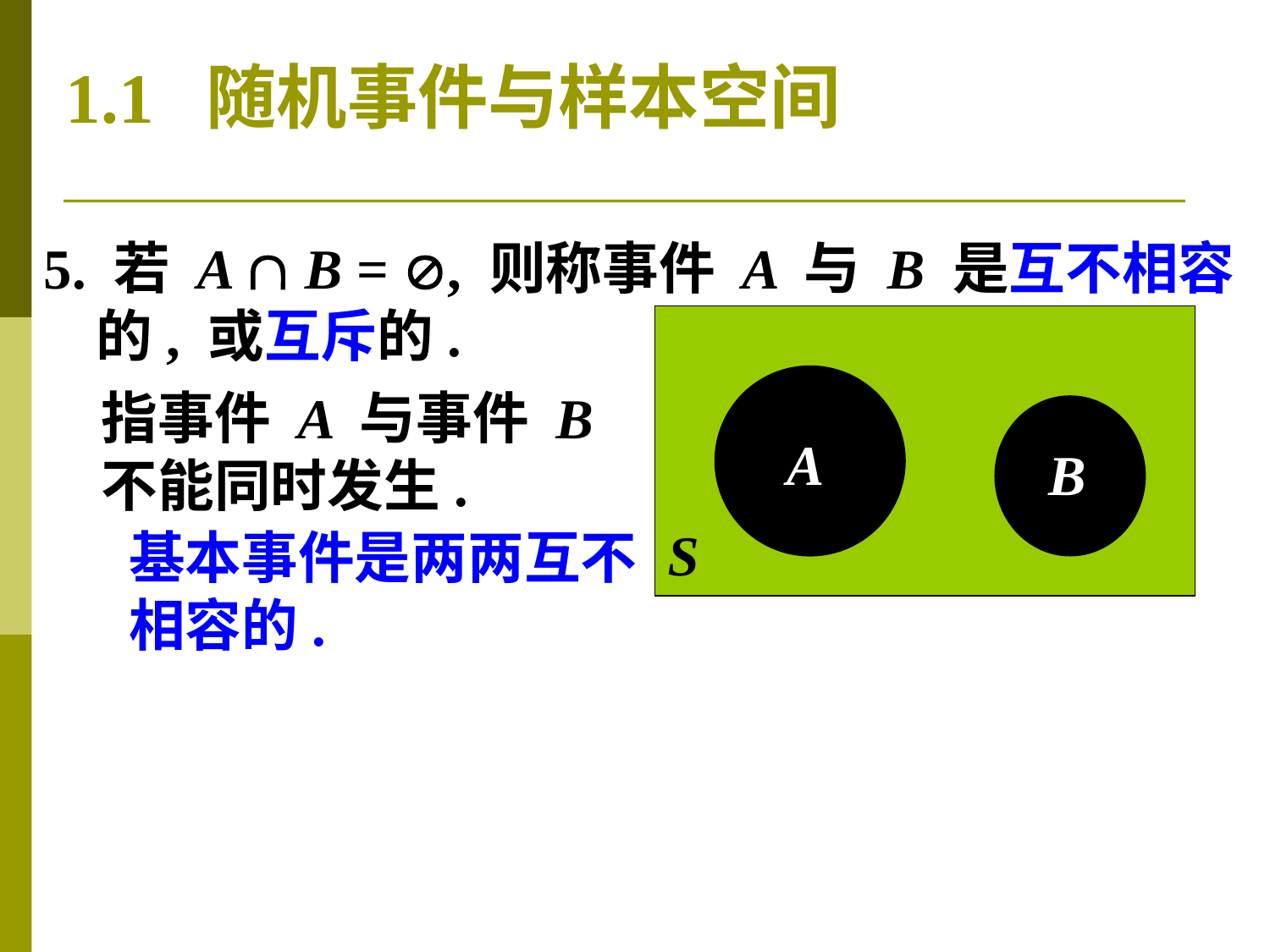

1.1  随机事件与样本空间
5. 若 A ∩ B = ∅, 则称事件 A 与 B 是互不相容
   的, 或互斥的.

A
B
S
指事件 A 与事件 B
不能同时发生.
基本事件是两两互不
相容的.